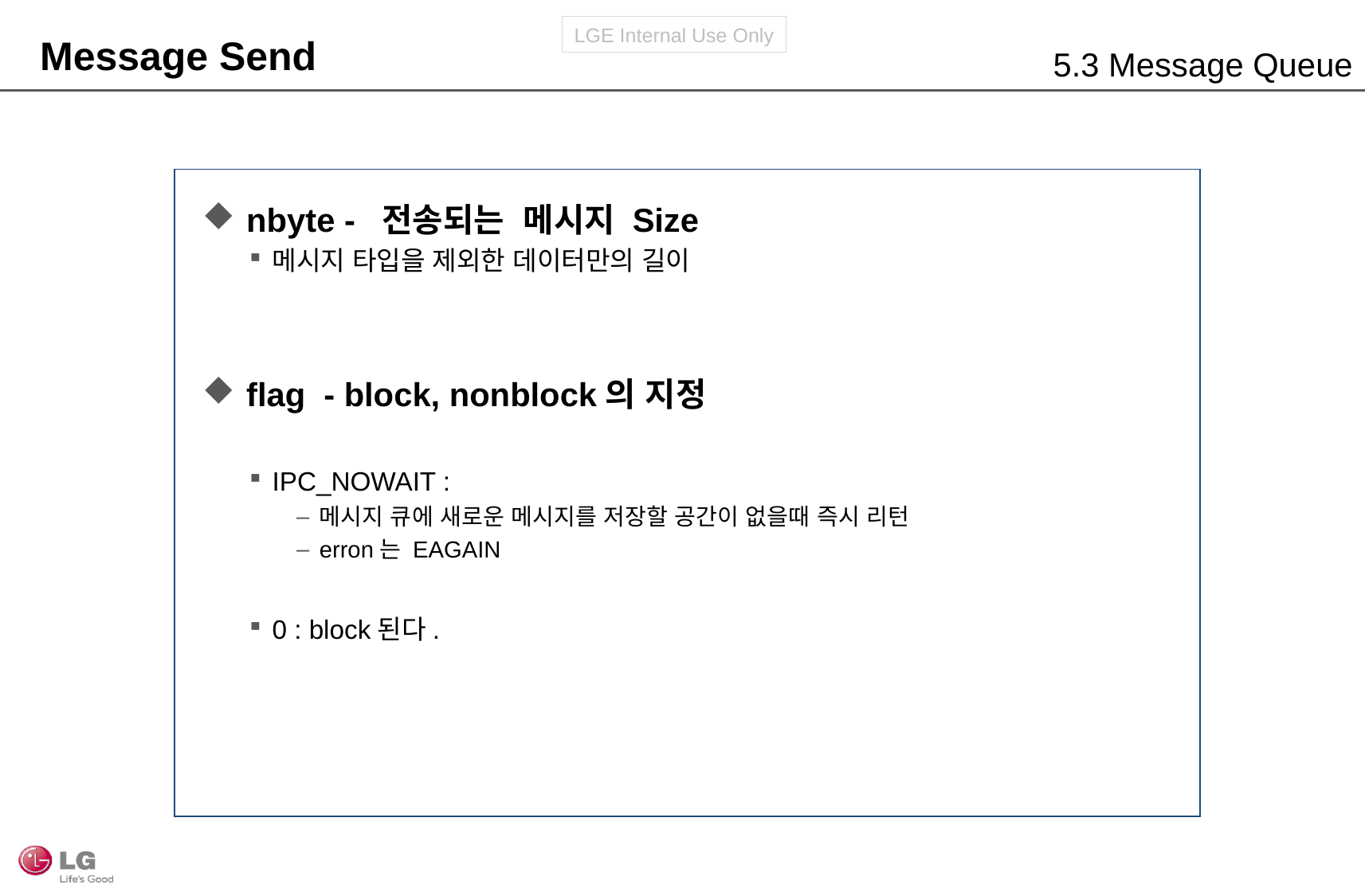

Message Send

5.3 Message Queue

 nbyte -  전송되는  메시지 Size
메시지 타입을 제외한 데이터만의 길이

 flag  - block, nonblock의 지정

IPC_NOWAIT :
메시지 큐에 새로운 메시지를 저장할 공간이 없을때 즉시 리턴
erron는 EAGAIN

0 : block된다.